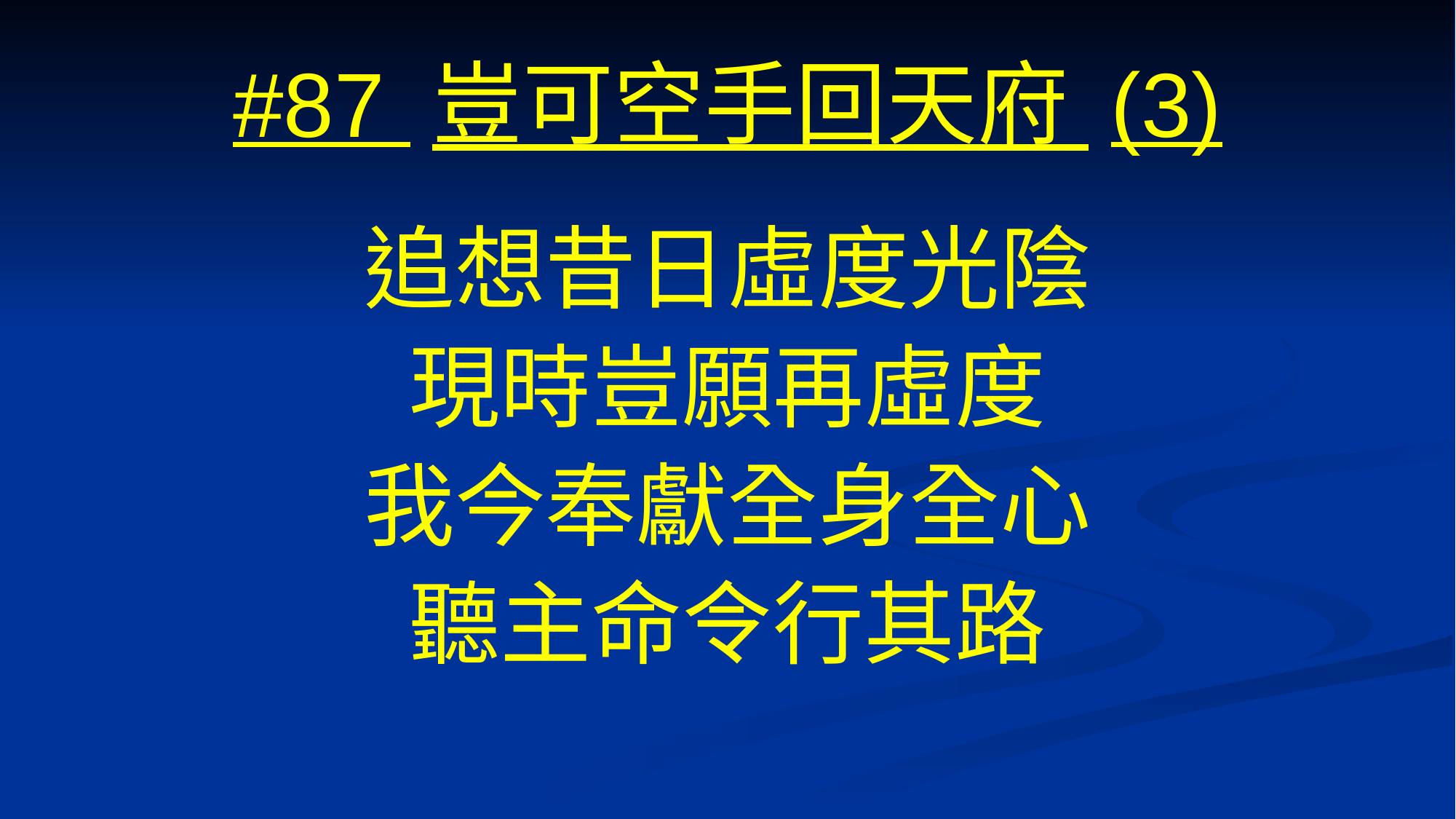

# #87 豈可空手回天府 (3)
追想昔日虛度光陰
現時豈願再虛度
我今奉獻全身全心
聽主命令行其路